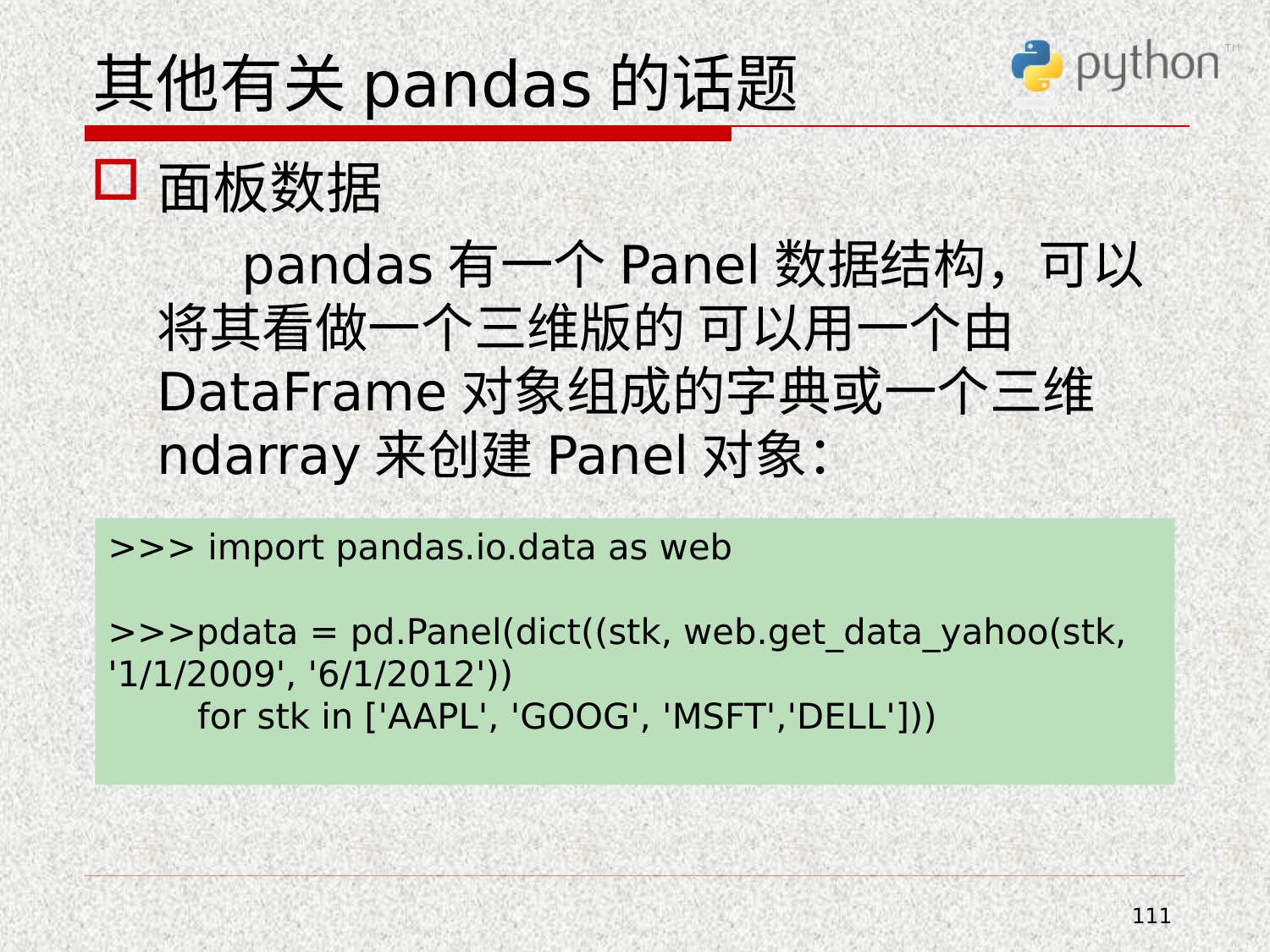

# 其他有关pandas的话题
面板数据
         pandas有一个Panel数据结构，可以将其看做一个三维版的 可以用一个由DataFrame对象组成的字典或一个三维ndarray来创建Panel对象：

>>> import pandas.io.data as web

>>>pdata = pd.Panel(dict((stk, web.get_data_yahoo(stk, '1/1/2009', '6/1/2012'))
        for stk in ['AAPL', 'GOOG', 'MSFT','DELL']))

111